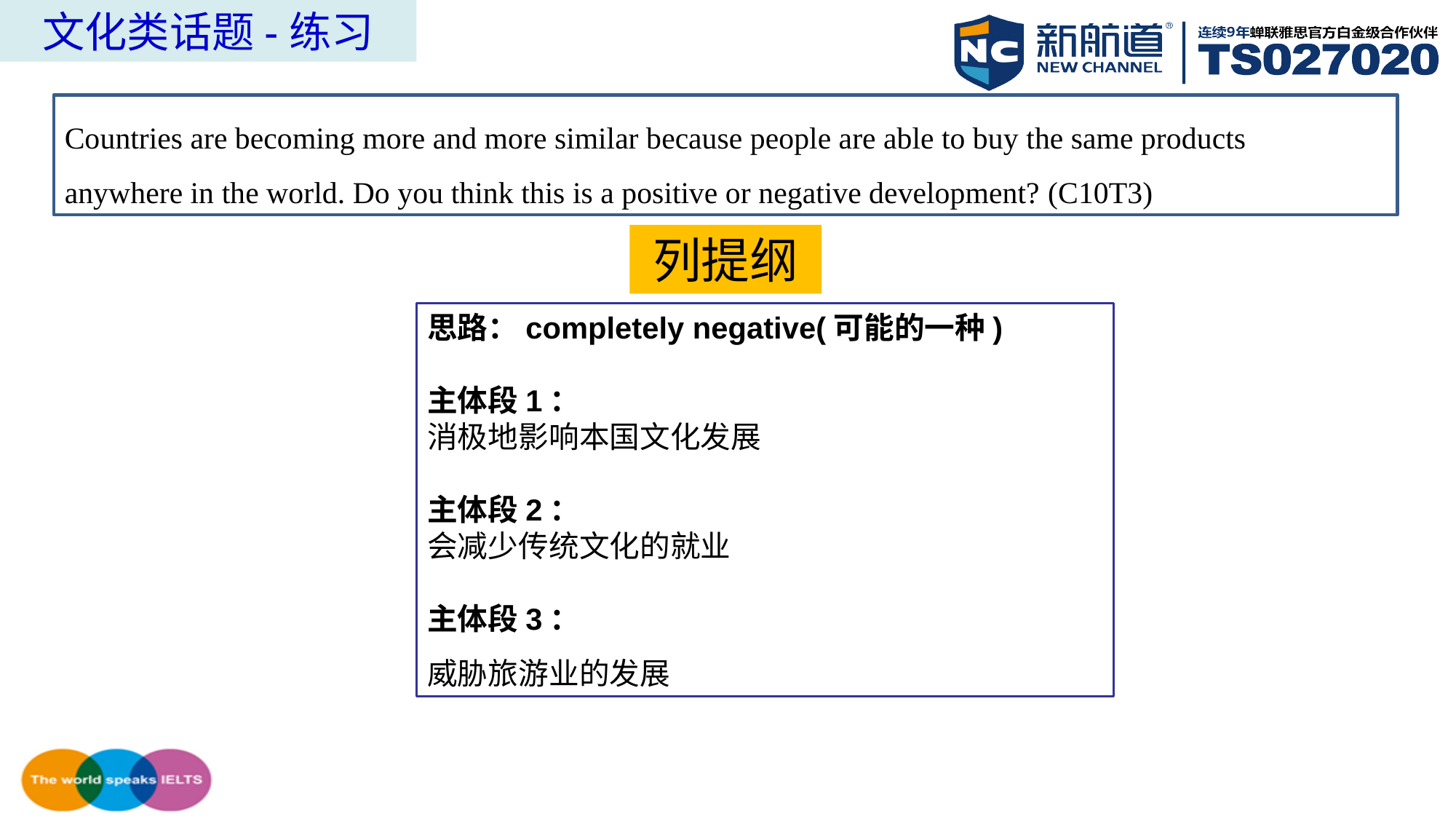

文化类话题-练习
Countries are becoming more and more similar because people are able to buy the same products
anywhere in the world. Do you think this is a positive or negative development? (C10T3)
列提纲
思路：completely negative(可能的一种)

主体段1：
消极地影响本国文化发展

主体段2：
会减少传统文化的就业

主体段3：
威胁旅游业的发展